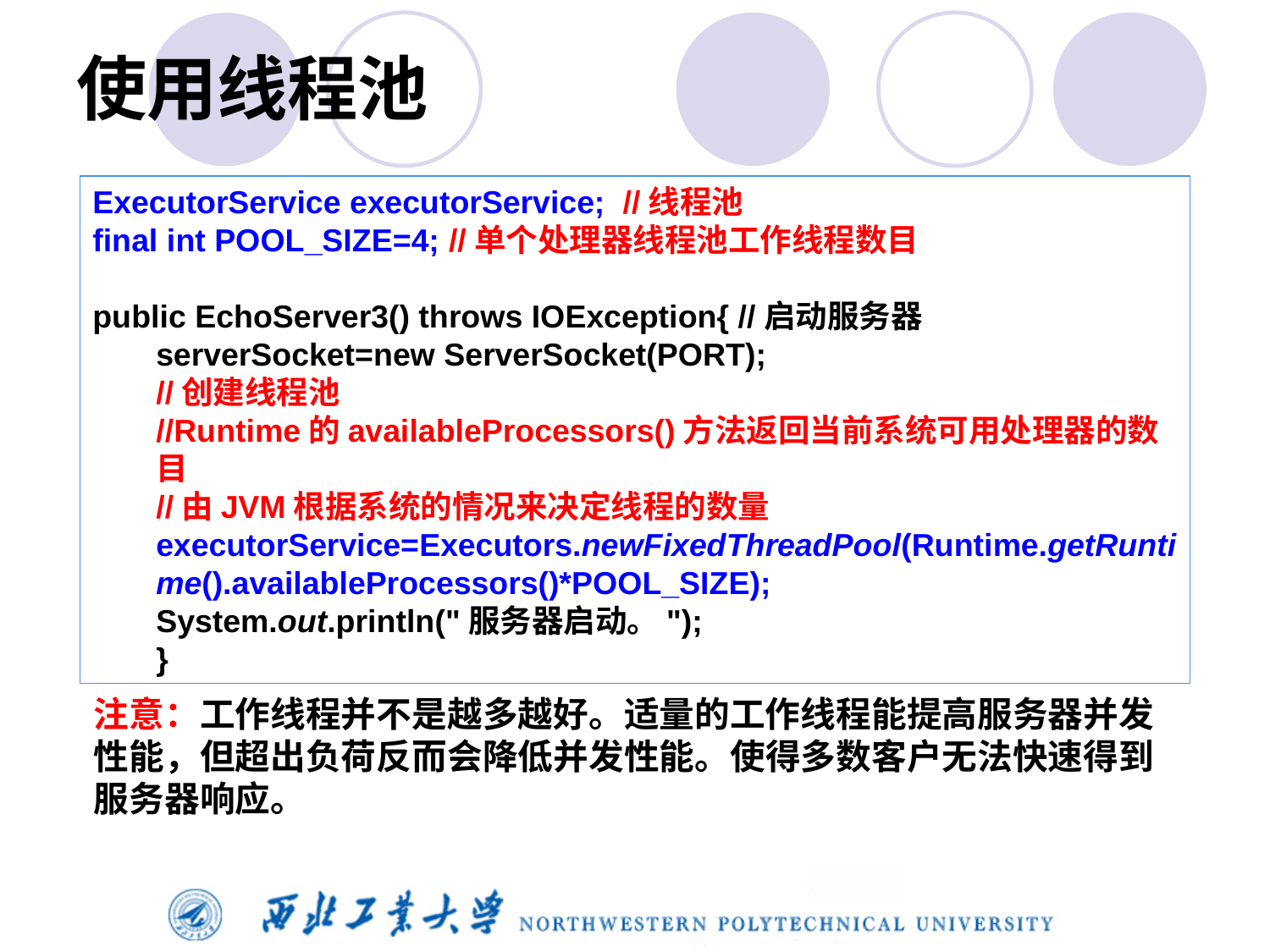

# 使用线程池
ExecutorService executorService;  //线程池
final int POOL_SIZE=4; //单个处理器线程池工作线程数目

public EchoServer3() throws IOException{ //启动服务器
serverSocket=new ServerSocket(PORT);
//创建线程池
//Runtime的availableProcessors()方法返回当前系统可用处理器的数目
//由JVM根据系统的情况来决定线程的数量
executorService=Executors.newFixedThreadPool(Runtime.getRuntime().availableProcessors()*POOL_SIZE);
System.out.println("服务器启动。");
}
注意：工作线程并不是越多越好。适量的工作线程能提高服务器并发性能，但超出负荷反而会降低并发性能。使得多数客户无法快速得到服务器响应。